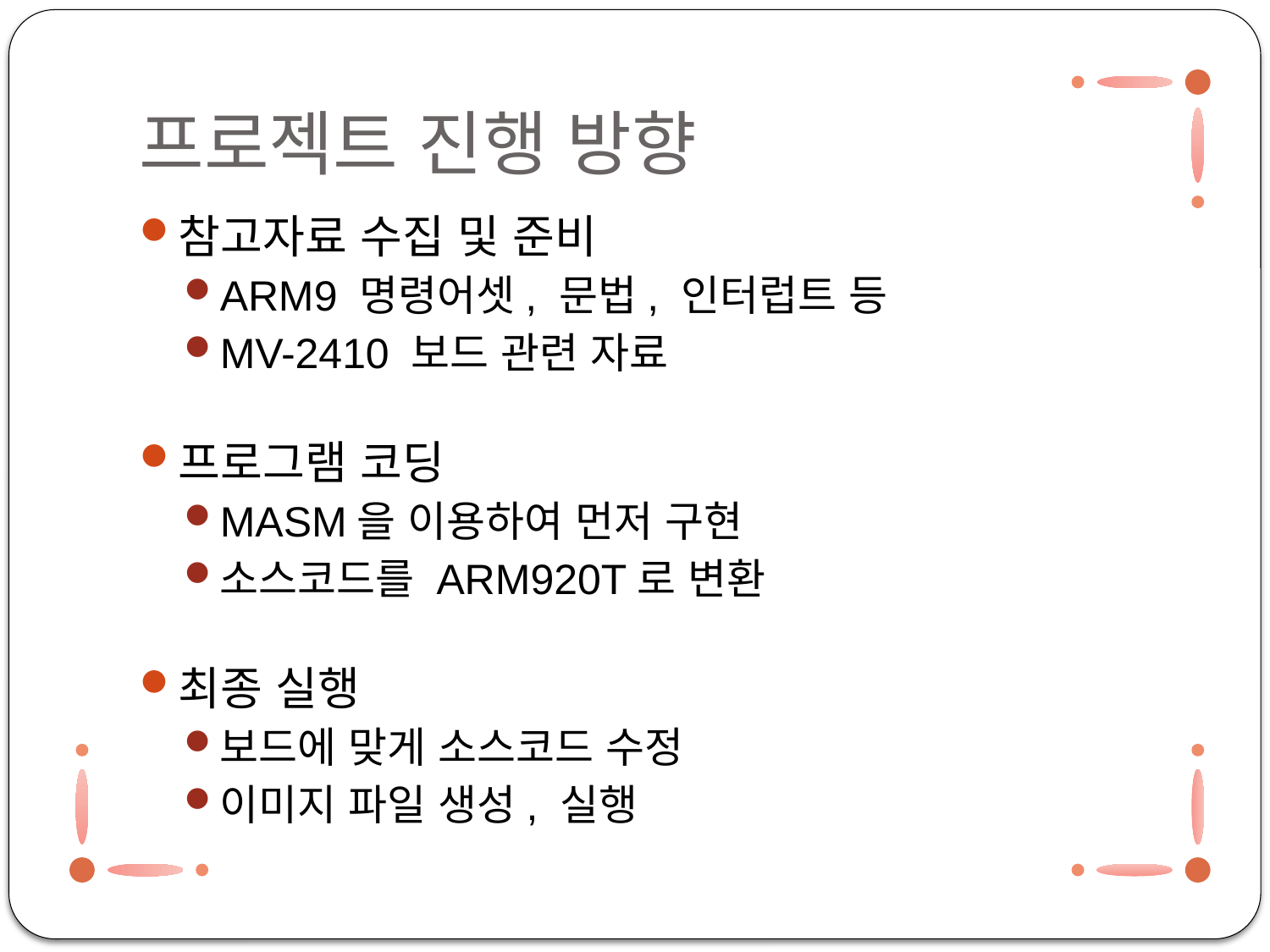

# 프로젝트 진행 방향
참고자료 수집 및 준비
ARM9 명령어셋, 문법, 인터럽트 등
MV-2410 보드 관련 자료

프로그램 코딩
MASM을 이용하여 먼저 구현
소스코드를 ARM920T로 변환

최종 실행
보드에 맞게 소스코드 수정
이미지 파일 생성, 실행